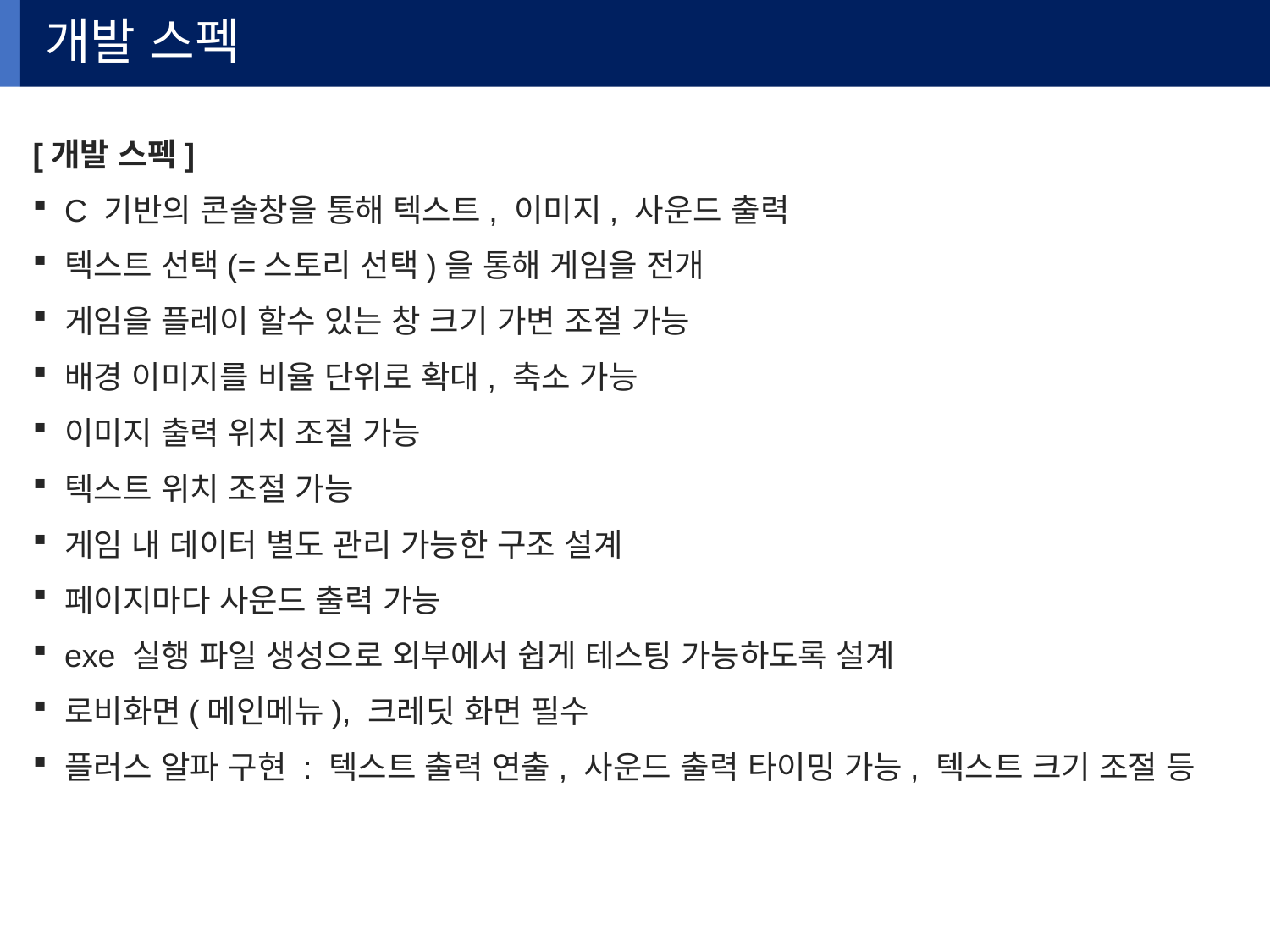

# 개발 스펙
[개발 스펙]
C 기반의 콘솔창을 통해 텍스트, 이미지, 사운드 출력
텍스트 선택(=스토리 선택)을 통해 게임을 전개
게임을 플레이 할수 있는 창 크기 가변 조절 가능
배경 이미지를 비율 단위로 확대, 축소 가능
이미지 출력 위치 조절 가능
텍스트 위치 조절 가능
게임 내 데이터 별도 관리 가능한 구조 설계
페이지마다 사운드 출력 가능
exe 실행 파일 생성으로 외부에서 쉽게 테스팅 가능하도록 설계
로비화면(메인메뉴), 크레딧 화면 필수
플러스 알파 구현 : 텍스트 출력 연출, 사운드 출력 타이밍 가능, 텍스트 크기 조절 등